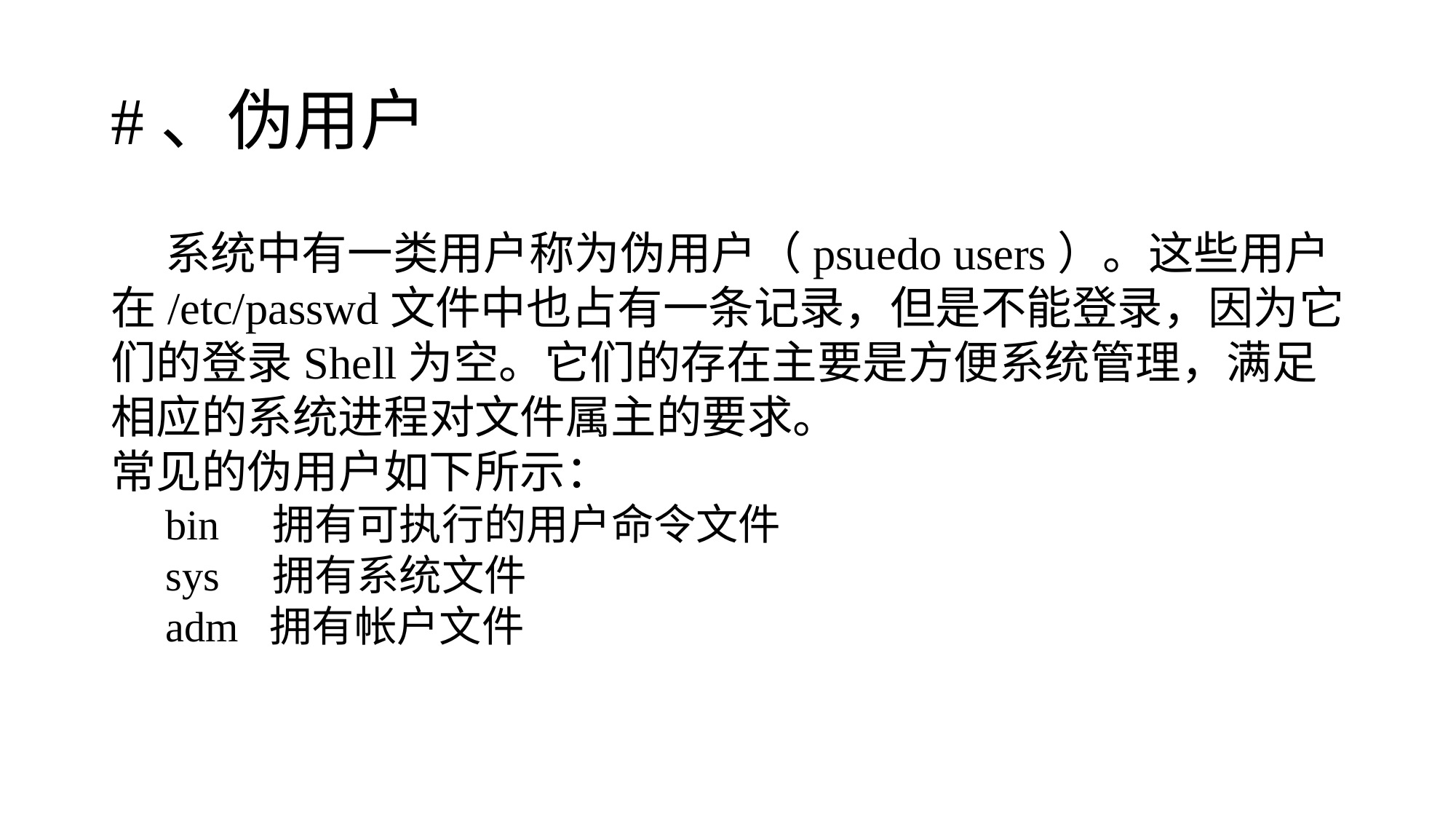

# #、伪用户
系统中有一类用户称为伪用户（psuedo users）。这些用户在/etc/passwd文件中也占有一条记录，但是不能登录，因为它们的登录Shell为空。它们的存在主要是方便系统管理，满足相应的系统进程对文件属主的要求。
常见的伪用户如下所示：
bin    拥有可执行的用户命令文件
sys    拥有系统文件
adm  拥有帐户文件